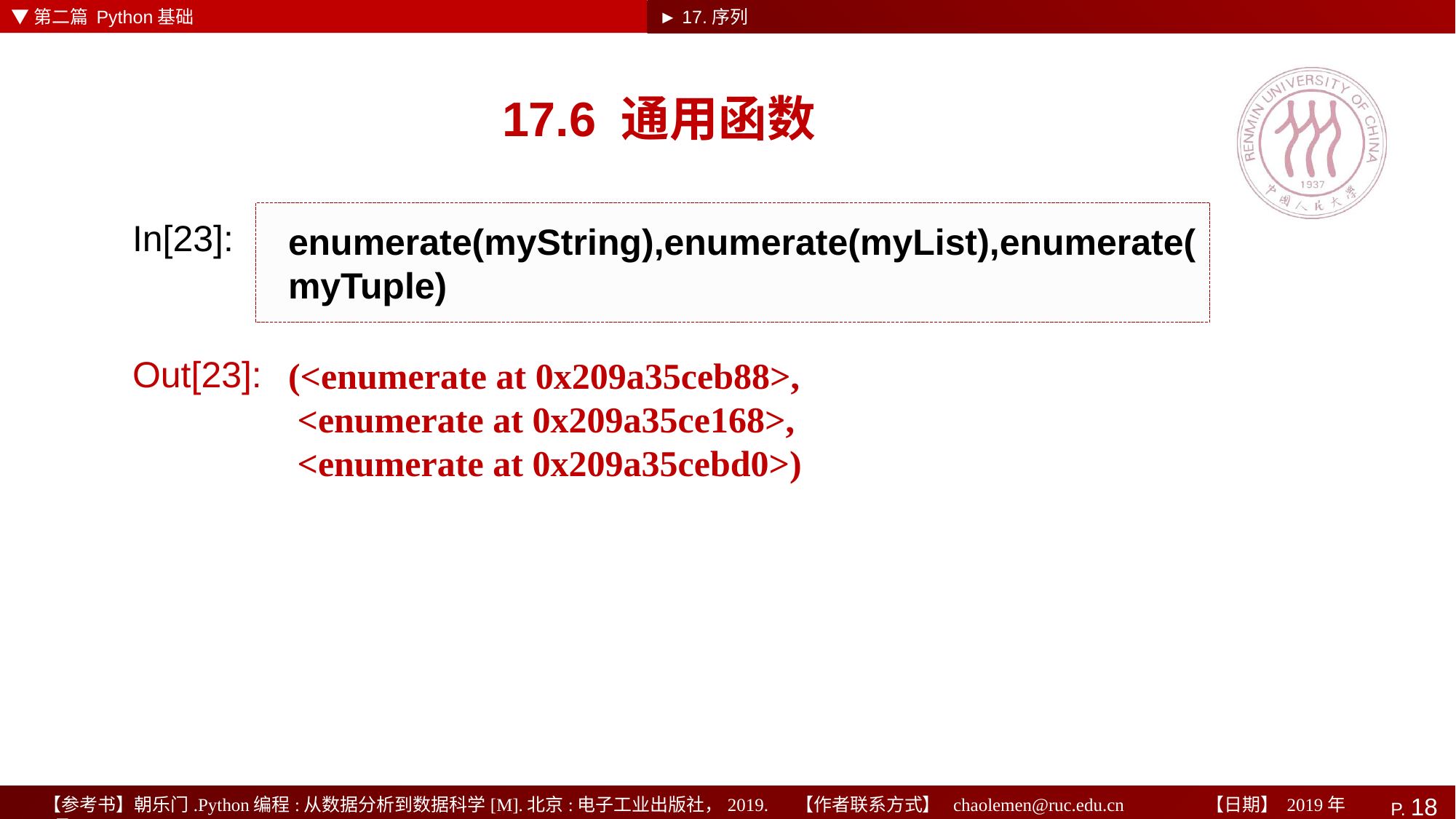

▼第二篇 Python基础
► 17.序列
# 17.6 通用函数
enumerate(myString),enumerate(myList),enumerate(myTuple)
In[23]:
(<enumerate at 0x209a35ceb88>,
 <enumerate at 0x209a35ce168>,
 <enumerate at 0x209a35cebd0>)
Out[23]: